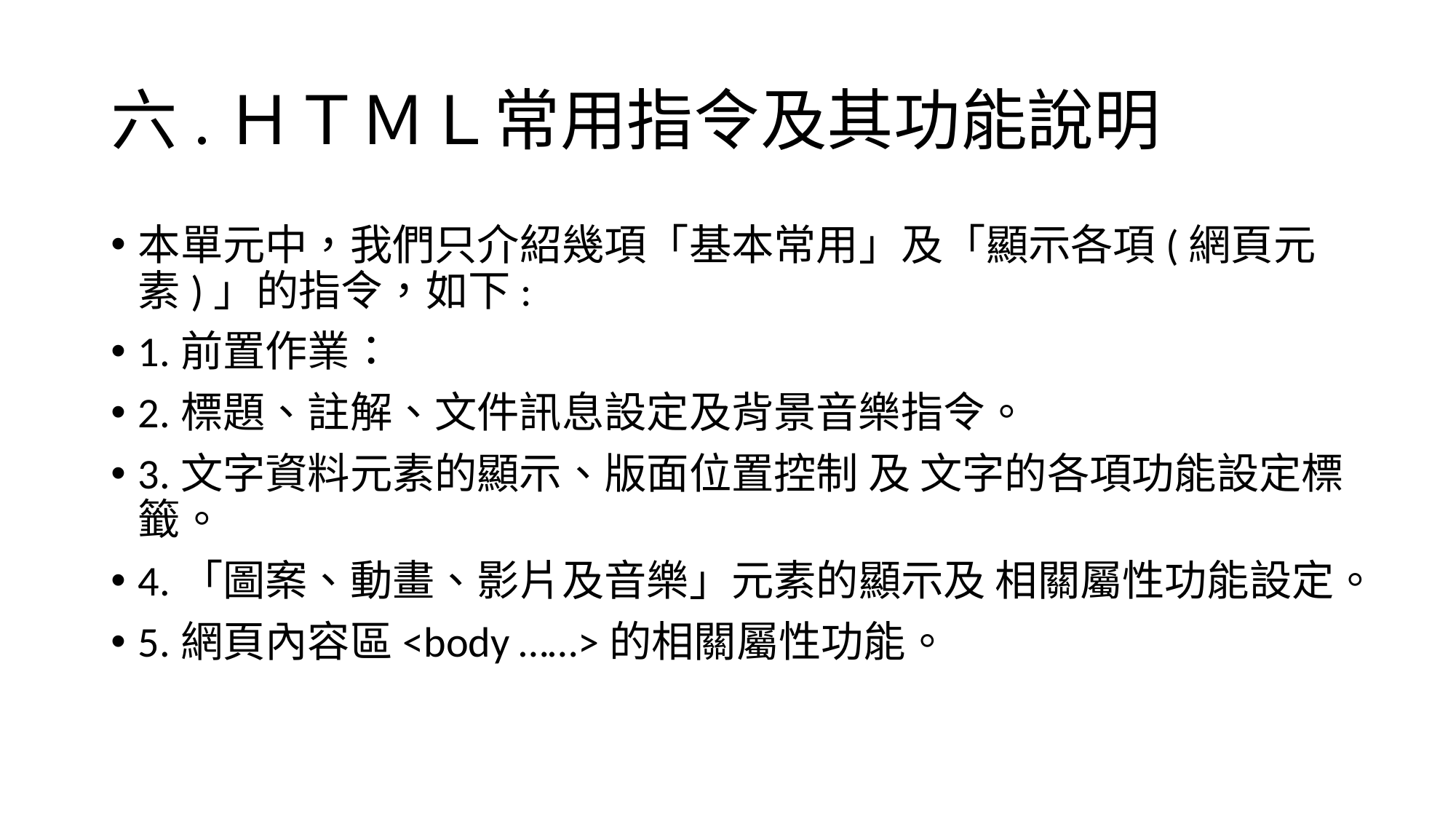

# 六.ＨＴＭＬ常用指令及其功能說明
本單元中，我們只介紹幾項「基本常用」及「顯示各項(網頁元素)」的指令，如下:
1.前置作業：
2.標題、註解、文件訊息設定及背景音樂指令。
3.文字資料元素的顯示、版面位置控制 及 文字的各項功能設定標籤。
4.「圖案、動畫、影片及音樂」元素的顯示及 相關屬性功能設定。
5.網頁內容區<body ……>的相關屬性功能。